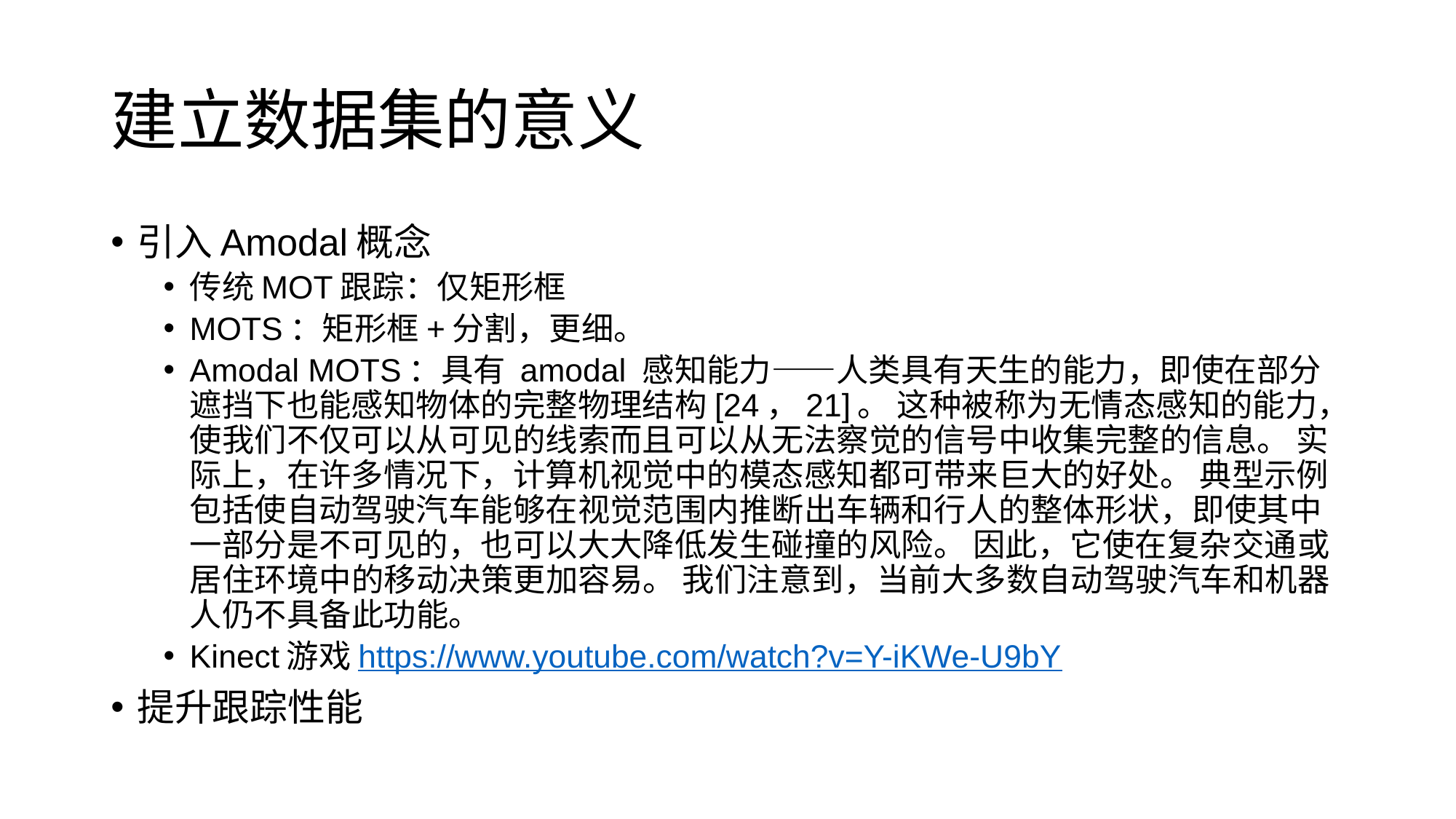

# 建立数据集的意义
引入Amodal概念
传统MOT跟踪：仅矩形框
MOTS：矩形框+分割，更细。
Amodal MOTS：具有 amodal 感知能力——人类具有天生的能力，即使在部分遮挡下也能感知物体的完整物理结构[24，21]。 这种被称为无情态感知的能力，使我们不仅可以从可见的线索而且可以从无法察觉的信号中收集完整的信息。 实际上，在许多情况下，计算机视觉中的模态感知都可带来巨大的好处。 典型示例包括使自动驾驶汽车能够在视觉范围内推断出车辆和行人的整体形状，即使其中一部分是不可见的，也可以大大降低发生碰撞的风险。 因此，它使在复杂交通或居住环境中的移动决策更加容易。 我们注意到，当前大多数自动驾驶汽车和机器人仍不具备此功能。
Kinect游戏https://www.youtube.com/watch?v=Y-iKWe-U9bY
提升跟踪性能